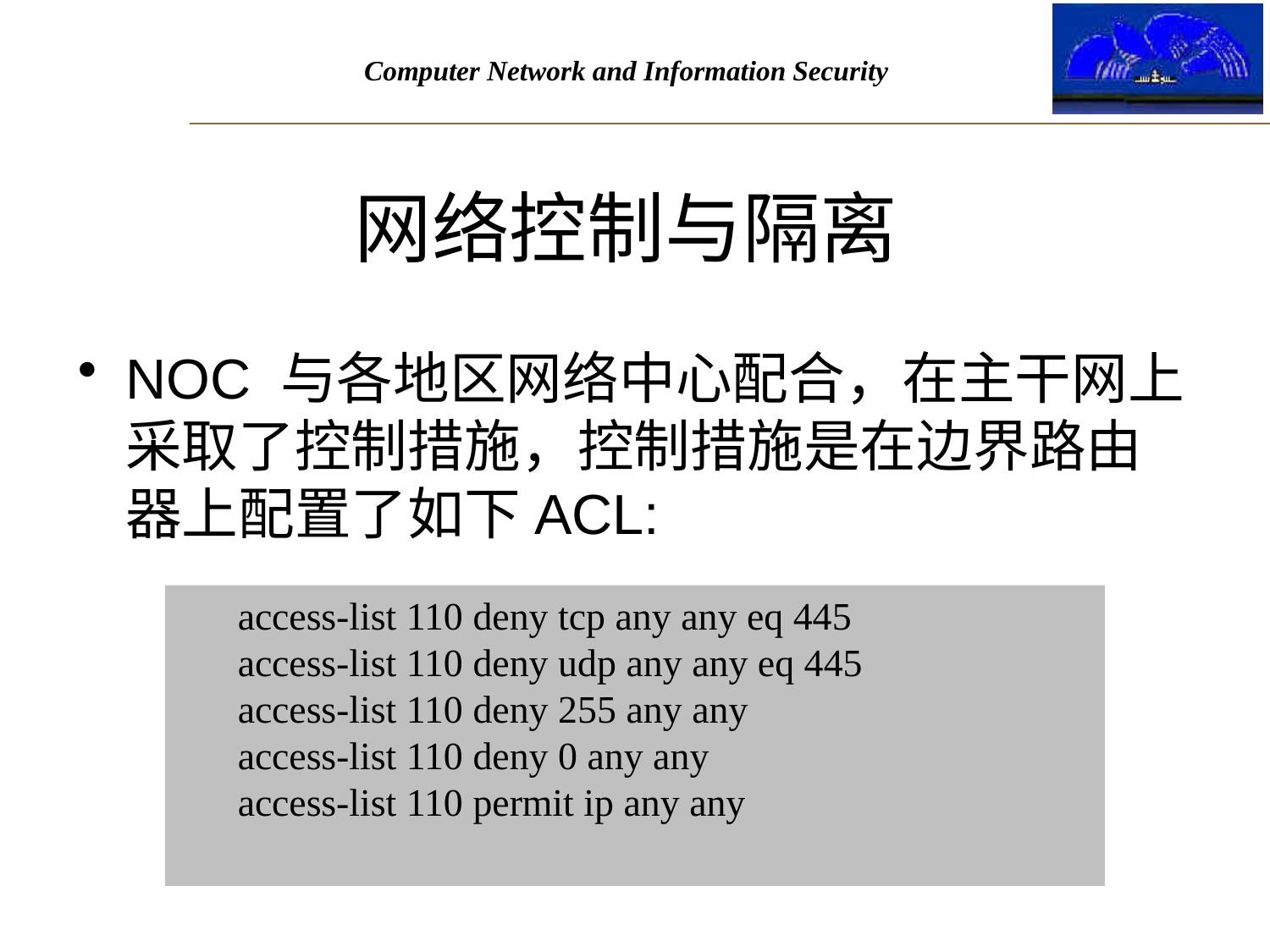

# 网络控制与隔离
NOC 与各地区网络中心配合，在主干网上 采取了控制措施，控制措施是在边界路由 器上配置了如下ACL:

access-list 110 deny tcp any any eq 445
access-list 110 deny udp any any eq 445
access-list 110 deny 255 any any
access-list 110 deny 0 any any
access-list 110 permit ip any any